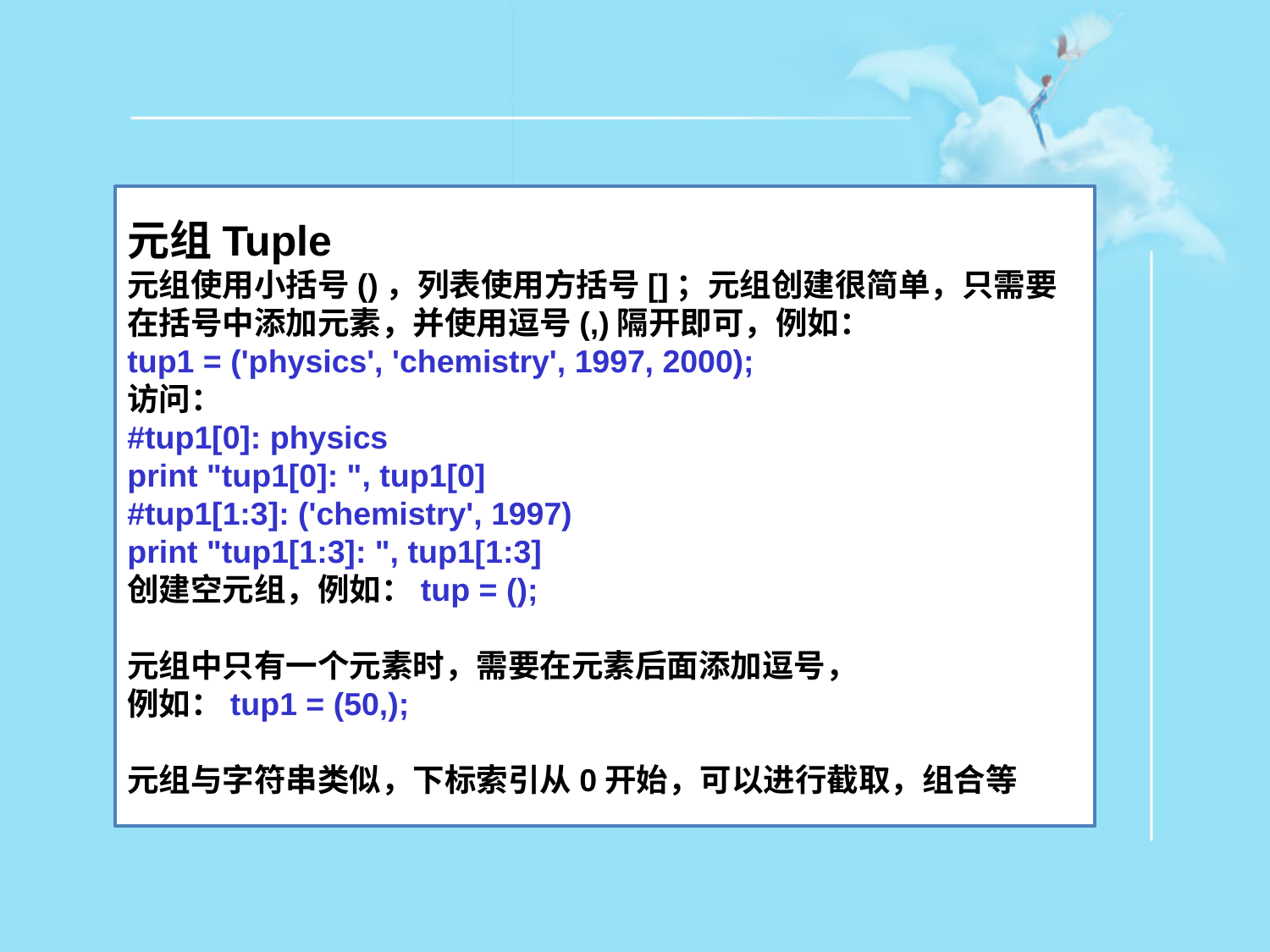

元组Tuple
元组使用小括号()，列表使用方括号[]；元组创建很简单，只需要在括号中添加元素，并使用逗号(,)隔开即可，例如：
tup1 = ('physics', 'chemistry', 1997, 2000);
访问：
#tup1[0]: physics
print "tup1[0]: ", tup1[0]
#tup1[1:3]: ('chemistry', 1997)
print "tup1[1:3]: ", tup1[1:3]
创建空元组，例如：tup = ();

元组中只有一个元素时，需要在元素后面添加逗号，
例如：tup1 = (50,);

元组与字符串类似，下标索引从0开始，可以进行截取，组合等